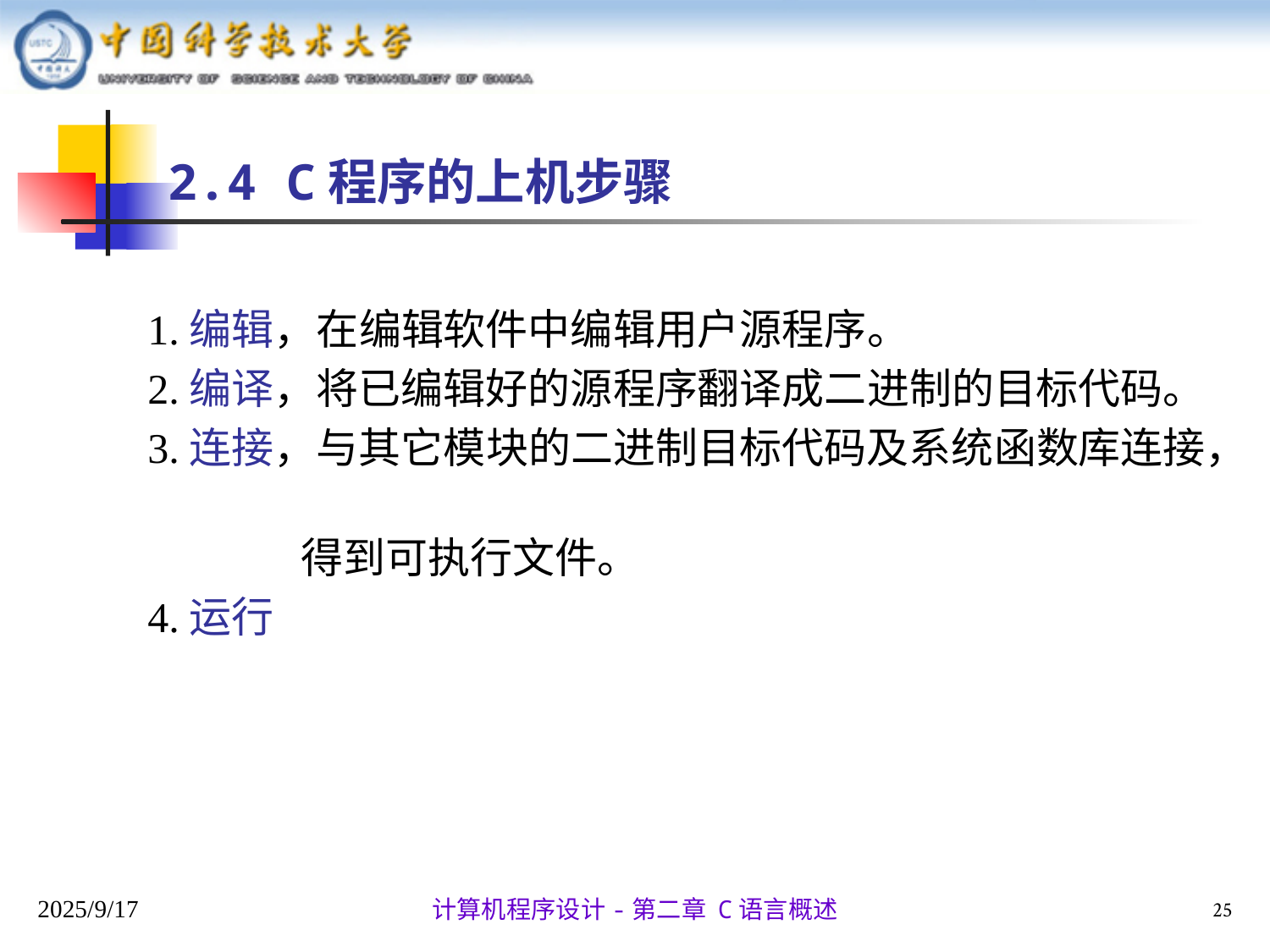

# 2.4 C程序的上机步骤
1.编辑，在编辑软件中编辑用户源程序。
2.编译，将已编辑好的源程序翻译成二进制的目标代码。
3.连接，与其它模块的二进制目标代码及系统函数库连接，
               得到可执行文件。
4.运行

2025/9/17
25
计算机程序设计-第二章 C语言概述